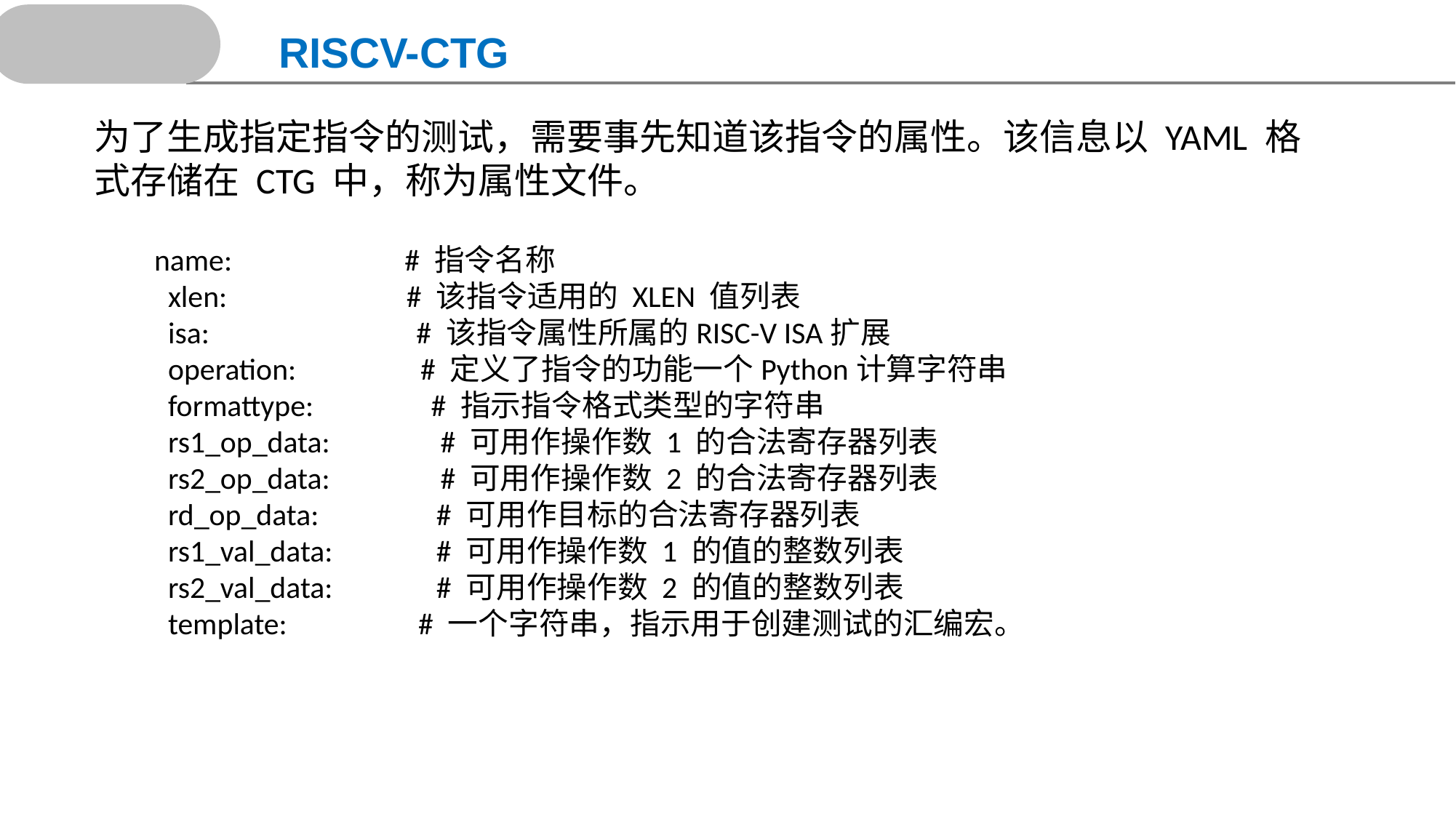

RISCV-CTG
为了生成指定指令的测试，需要事先知道该指令的属性。该信息以 YAML 格式存储在 CTG 中，称为属性文件。
name:                         # 指令名称
  xlen:                          # 该指令适用的 XLEN 值列表
  isa:                              # 该指令属性所属的RISC-V ISA扩展
  operation:                  # 定义了指令的功能一个Python计算字符串
  formattype:                 # 指示指令格式类型的字符串
  rs1_op_data:                # 可用作操作数 1 的合法寄存器列表
  rs2_op_data:                # 可用作操作数 2 的合法寄存器列表
  rd_op_data:                 # 可用作目标的合法寄存器列表
  rs1_val_data:               # 可用作操作数 1 的值的整数列表
  rs2_val_data:               # 可用作操作数 2 的值的整数列表
  template:                   # 一个字符串，指示用于创建测试的汇编宏。